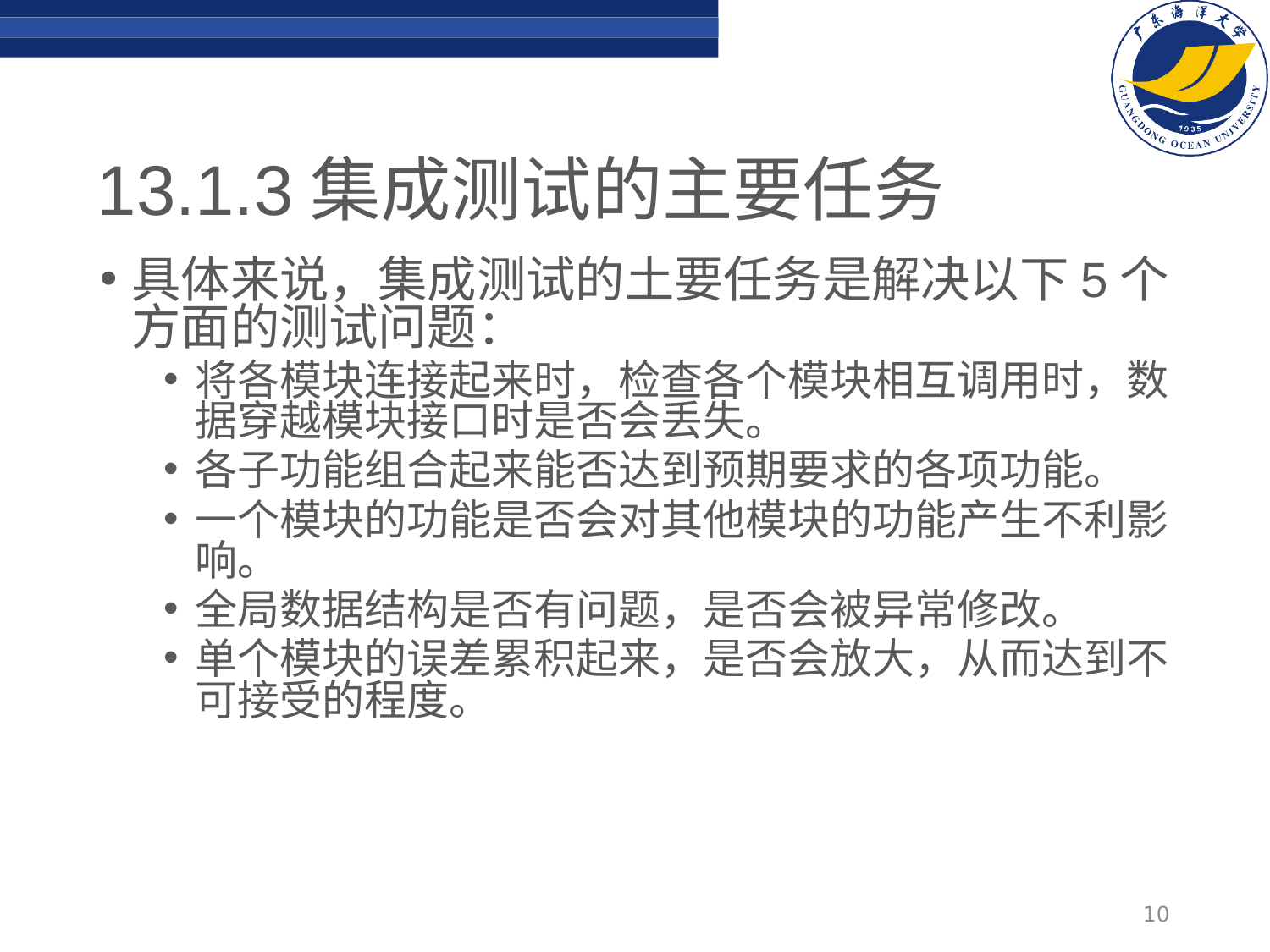

# 13.1.3集成测试的主要任务
具体来说，集成测试的土要任务是解决以下5个方面的测试问题：
将各模块连接起来时，检查各个模块相互调用时，数据穿越模块接口时是否会丢失。
各子功能组合起来能否达到预期要求的各项功能。
一个模块的功能是否会对其他模块的功能产生不利影响。
全局数据结构是否有问题，是否会被异常修改。
单个模块的误差累积起来，是否会放大，从而达到不可接受的程度。
10